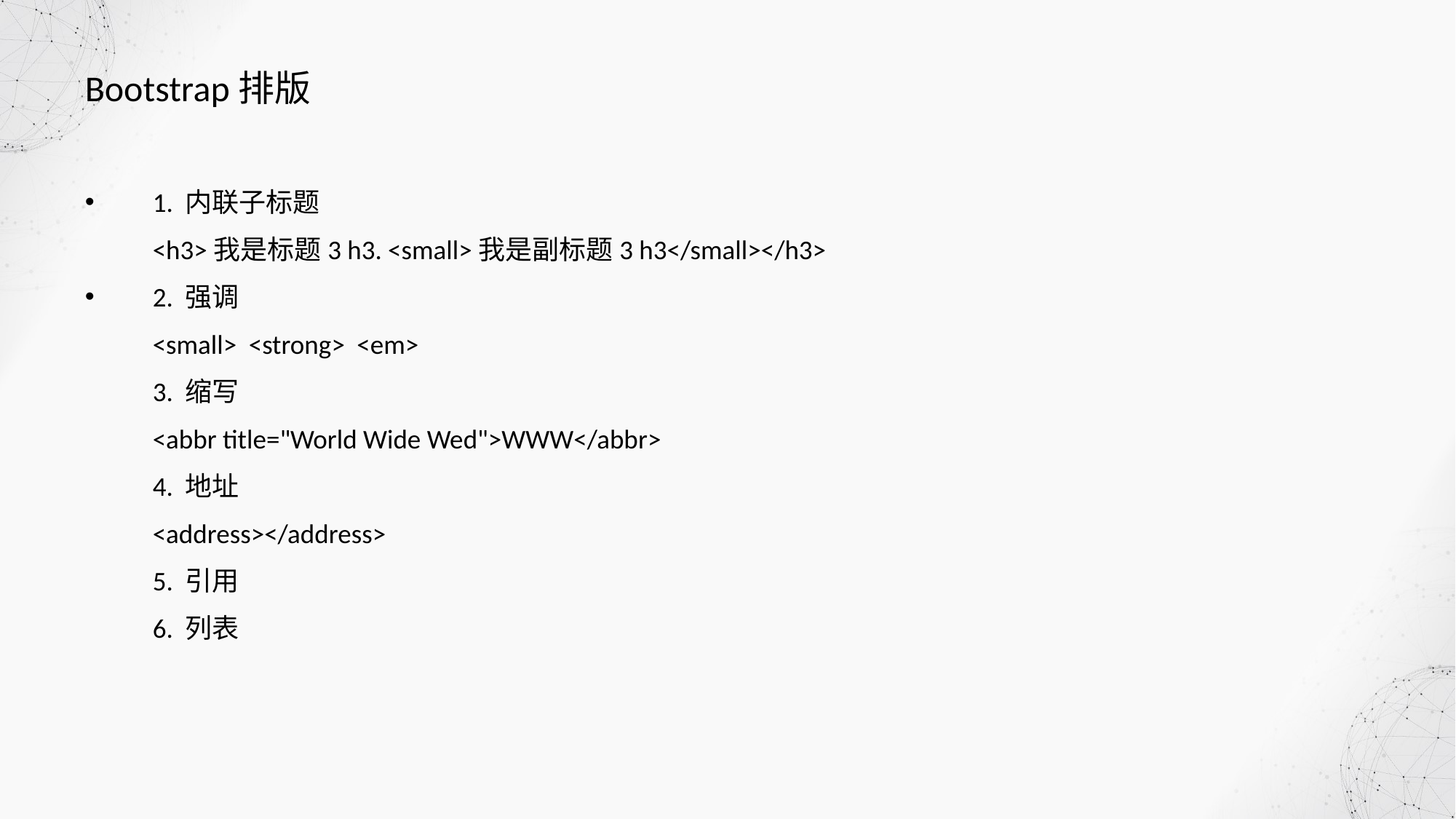

Bootstrap排版
1. 内联子标题
		<h3>我是标题3 h3. <small>我是副标题3 h3</small></h3>
2. 强调
		<small>  <strong>  <em>
	3. 缩写
		<abbr title="World Wide Wed">WWW</abbr>
	4. 地址
		<address></address>
	5. 引用
	6. 列表